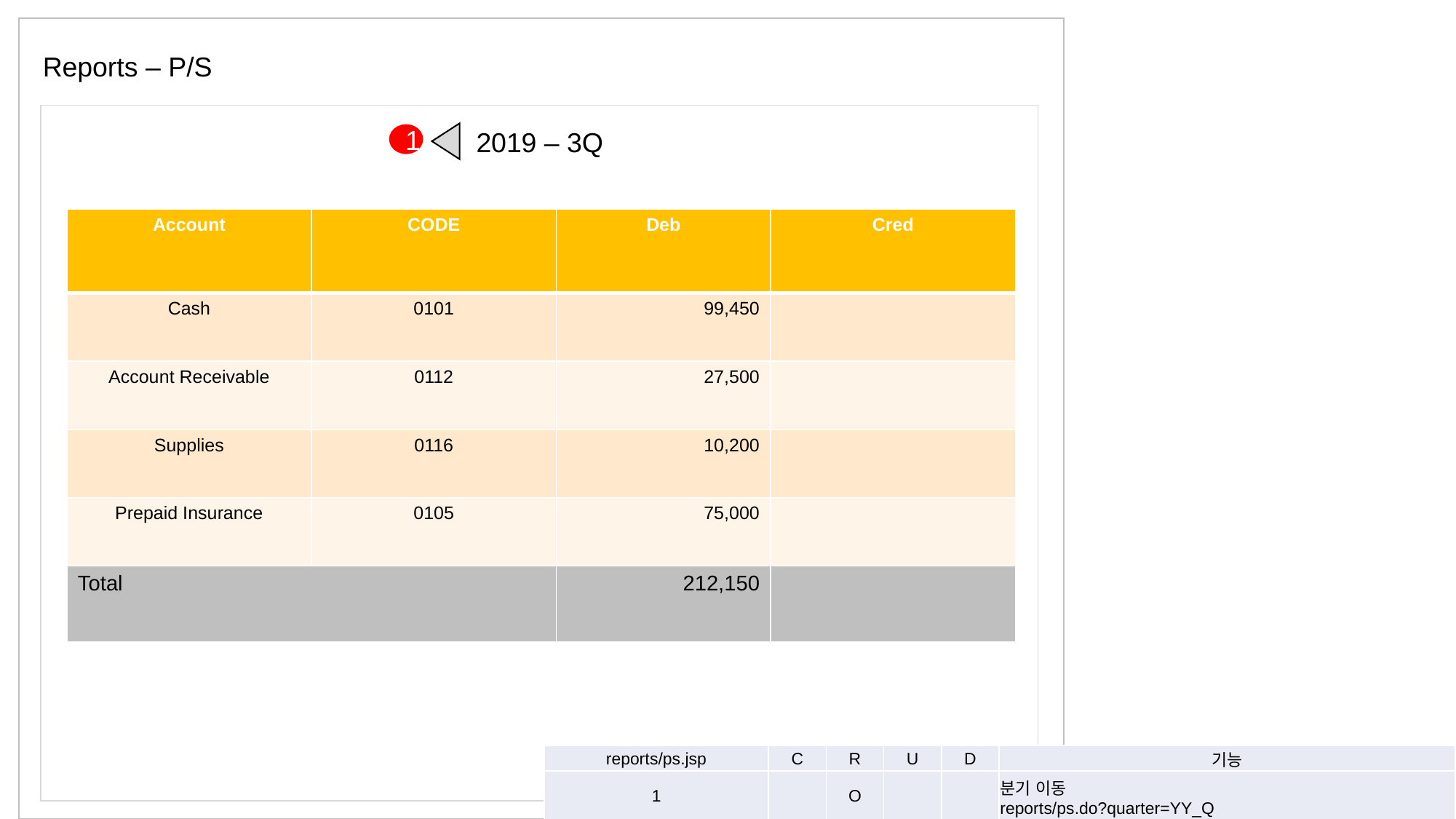

Reports – P/S

2019 – 3Q
1

| Account | CODE | Deb | Cred |
| --- | --- | --- | --- |
| Cash | 0101 | 99,450 |  |
| Account Receivable | 0112 | 27,500 |  |
| Supplies | 0116 | 10,200 |  |
| Prepaid Insurance | 0105 | 75,000 |  |
| Total |  | 212,150‬ |  |
| reports/ps.jsp | C | R | U | D | 기능 |
| --- | --- | --- | --- | --- | --- |
| 1 |  | O |  |  | 분기 이동 reports/ps.do?quarter=YY\_Q |